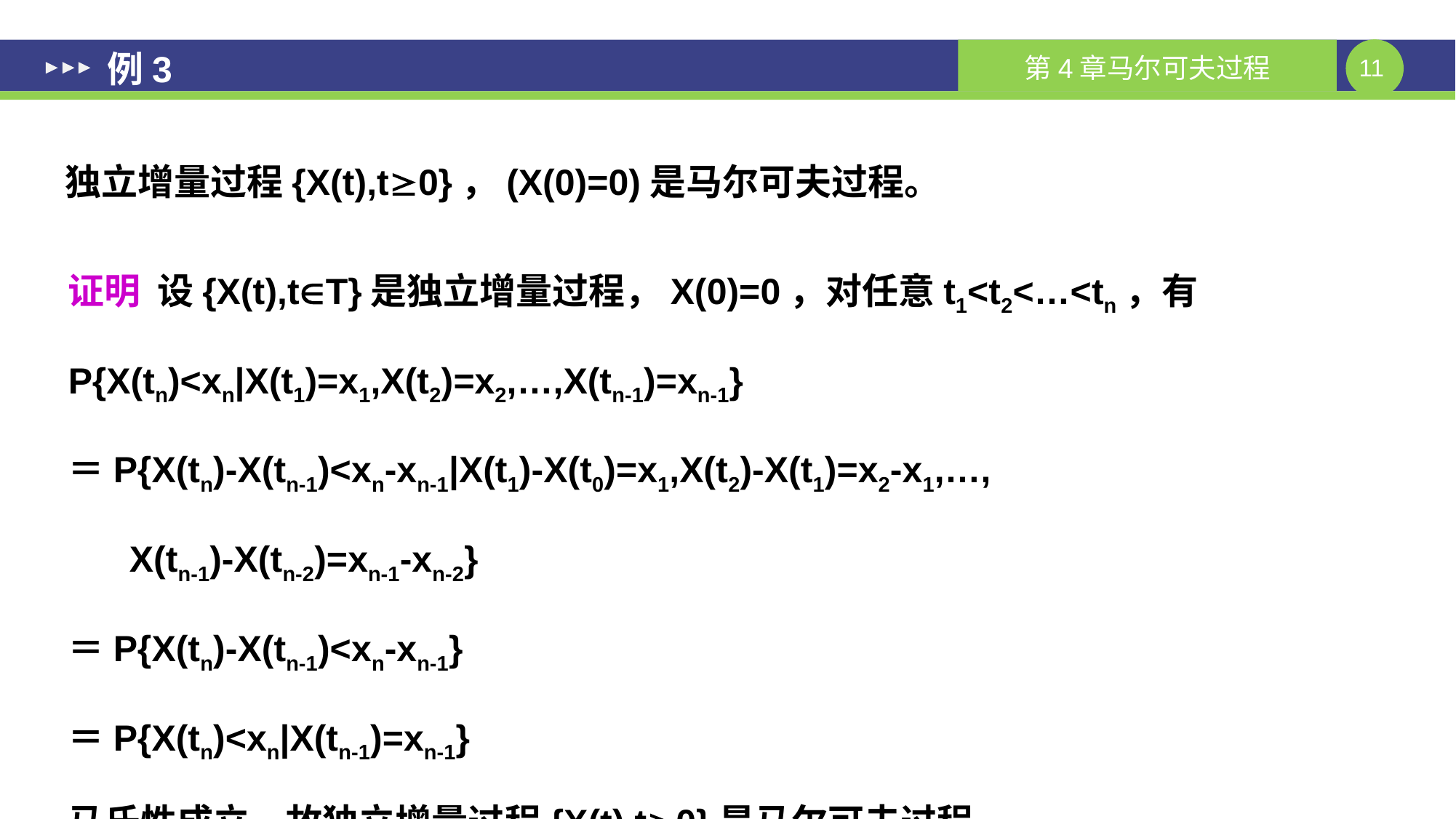

# 例3
独立增量过程{X(t),t≥0}，(X(0)=0)是马尔可夫过程。
证明  设{X(t),t∈T}是独立增量过程，X(0)=0，对任意t1<t2<…<tn，有
P{X(tn)<xn|X(t1)=x1,X(t2)=x2,…,X(tn-1)=xn-1}
＝P{X(tn)-X(tn-1)<xn-xn-1|X(t1)-X(t0)=x1,X(t2)-X(t1)=x2-x1,…,
      X(tn-1)-X(tn-2)=xn-1-xn-2}
＝P{X(tn)-X(tn-1)<xn-xn-1}
＝P{X(tn)<xn|X(tn-1)=xn-1}
马氏性成立，故独立增量过程{X(t),t≥0}是马尔可夫过程。